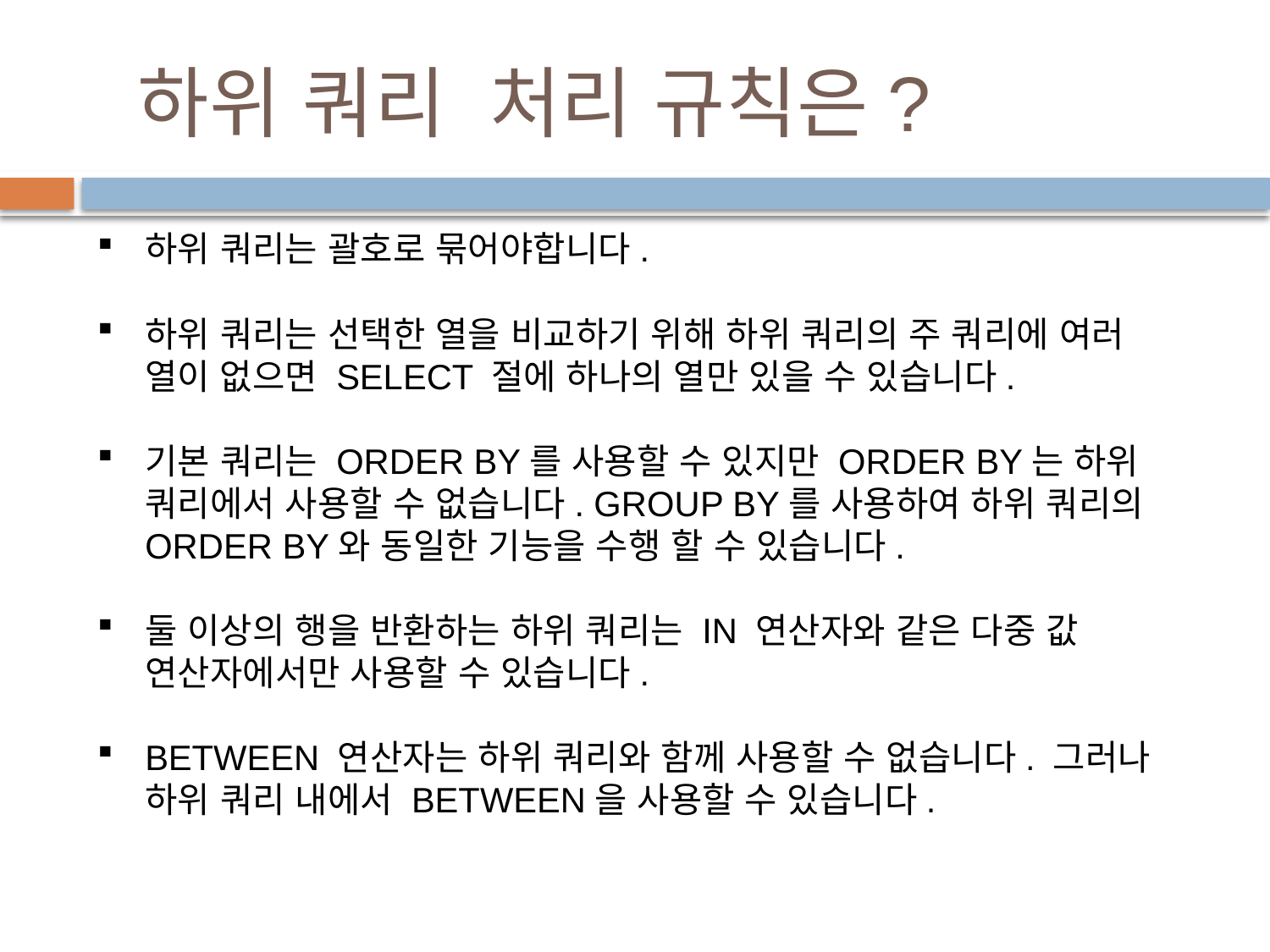

# 하위 쿼리  처리 규칙은?
하위 쿼리는 괄호로 묶어야합니다.

하위 쿼리는 선택한 열을 비교하기 위해 하위 쿼리의 주 쿼리에 여러 열이 없으면 SELECT 절에 하나의 열만 있을 수 있습니다.

기본 쿼리는 ORDER BY를 사용할 수 있지만 ORDER BY는 하위 쿼리에서 사용할 수 없습니다. GROUP BY를 사용하여 하위 쿼리의 ORDER BY와 동일한 기능을 수행 할 수 있습니다.

둘 이상의 행을 반환하는 하위 쿼리는 IN 연산자와 같은 다중 값 연산자에서만 사용할 수 있습니다.

BETWEEN 연산자는 하위 쿼리와 함께 사용할 수 없습니다. 그러나 하위 쿼리 내에서 BETWEEN을 사용할 수 있습니다.